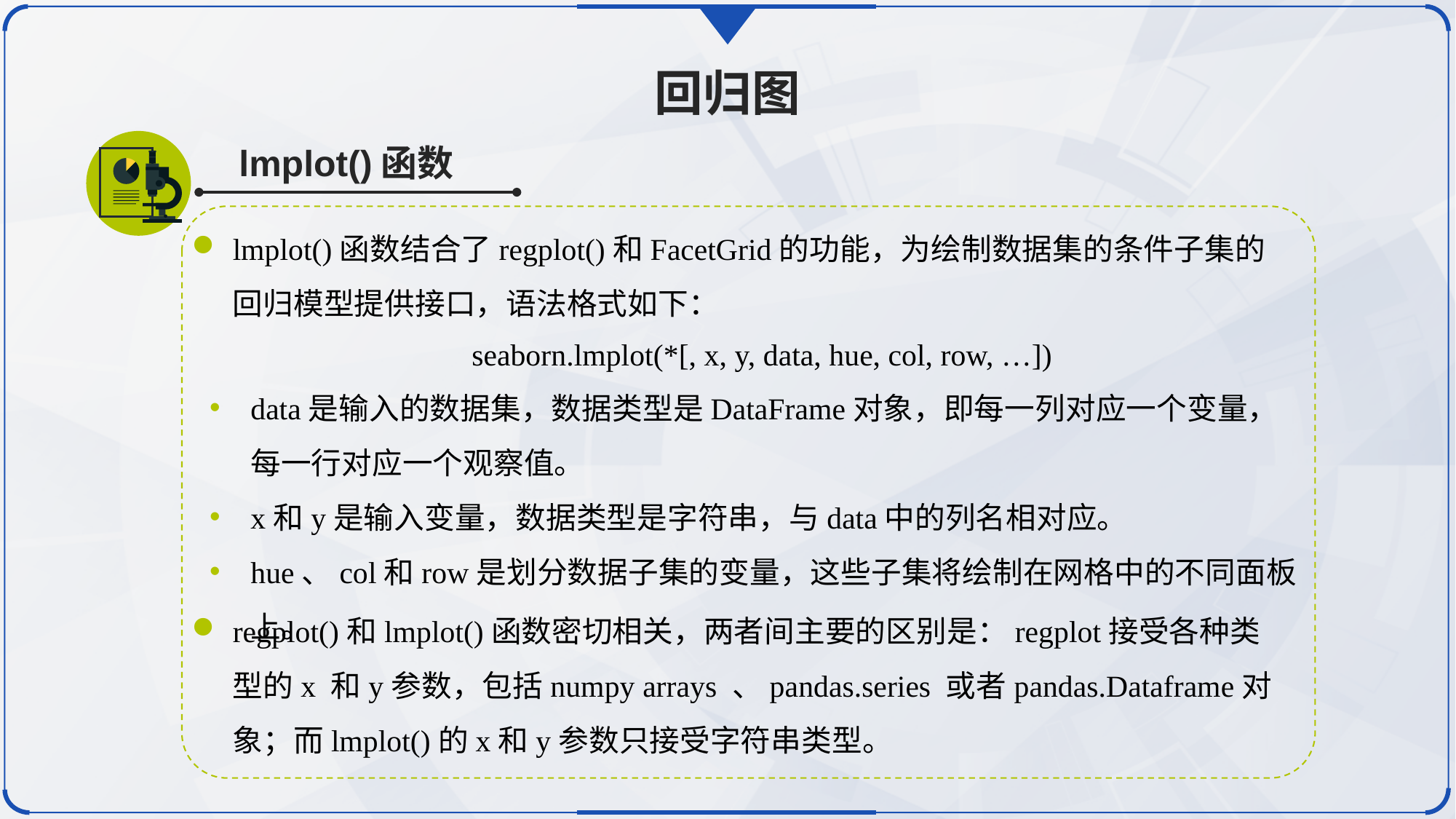

回归图

lmplot()函数

lmplot()函数结合了regplot()和FacetGrid的功能，为绘制数据集的条件子集的回归模型提供接口，语法格式如下：

regplot()和lmplot()函数密切相关，两者间主要的区别是：regplot接受各种类型的x 和y参数，包括numpy arrays 、pandas.series 或者pandas.Dataframe对象；而lmplot()的x和y参数只接受字符串类型。
seaborn.lmplot(*[, x, y, data, hue, col, row, …])
data是输入的数据集，数据类型是DataFrame对象，即每一列对应一个变量，每一行对应一个观察值。
x和y是输入变量，数据类型是字符串，与data中的列名相对应。
hue、col和row是划分数据子集的变量，这些子集将绘制在网格中的不同面板上。